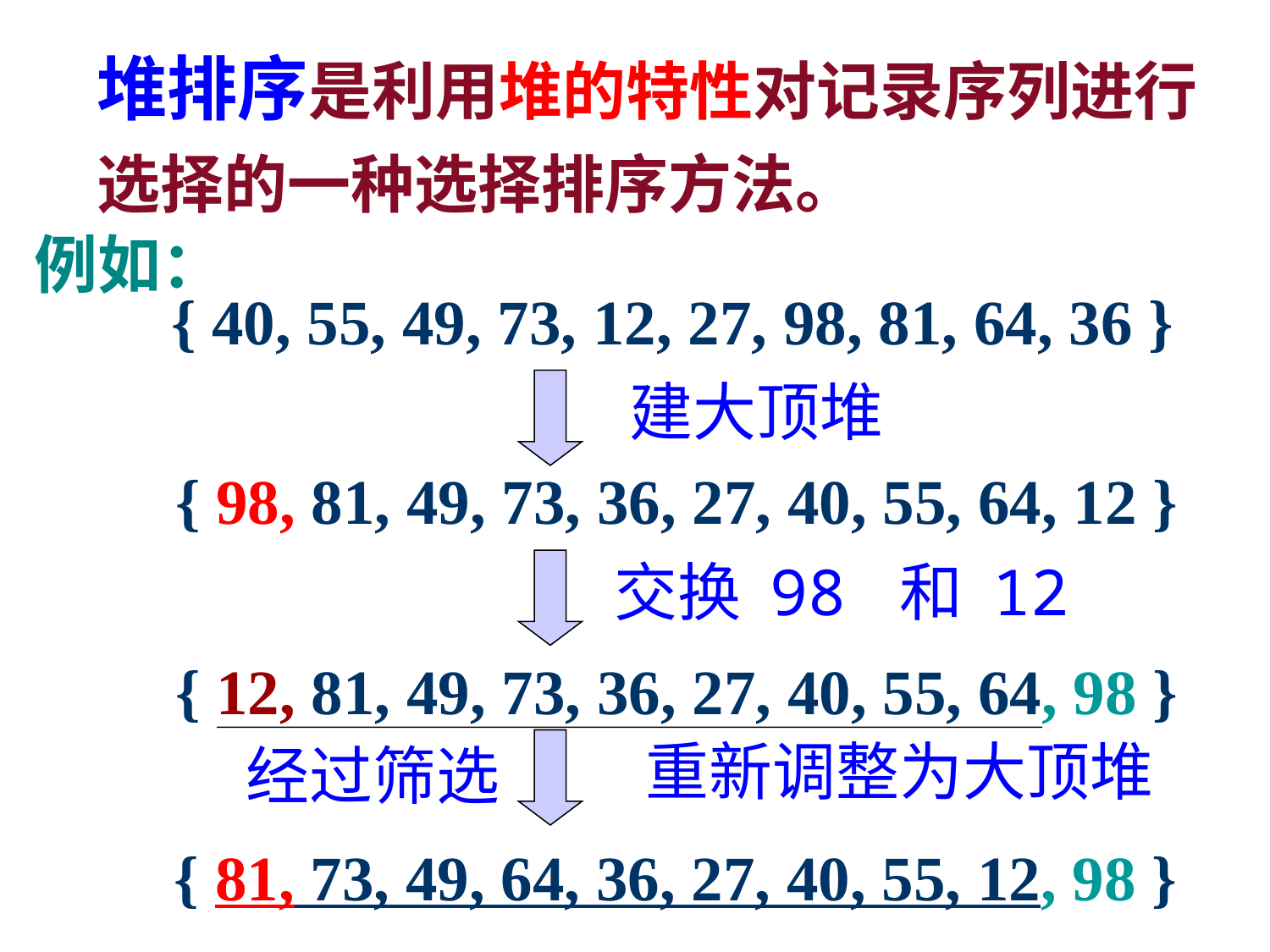

堆排序是利用堆的特性对记录序列进行选择的一种选择排序方法。
例如：
{ 40, 55, 49, 73, 12, 27, 98, 81, 64, 36 }
建大顶堆

{ 98, 81, 49, 73, 36, 27, 40, 55, 64, 12 }
交换 98 和 12

{ 12, 81, 49, 73, 36, 27, 40, 55, 64, 98 }
重新调整为大顶堆

经过筛选

{ 81, 73, 49, 64, 36, 27, 40, 55, 12, 98 }